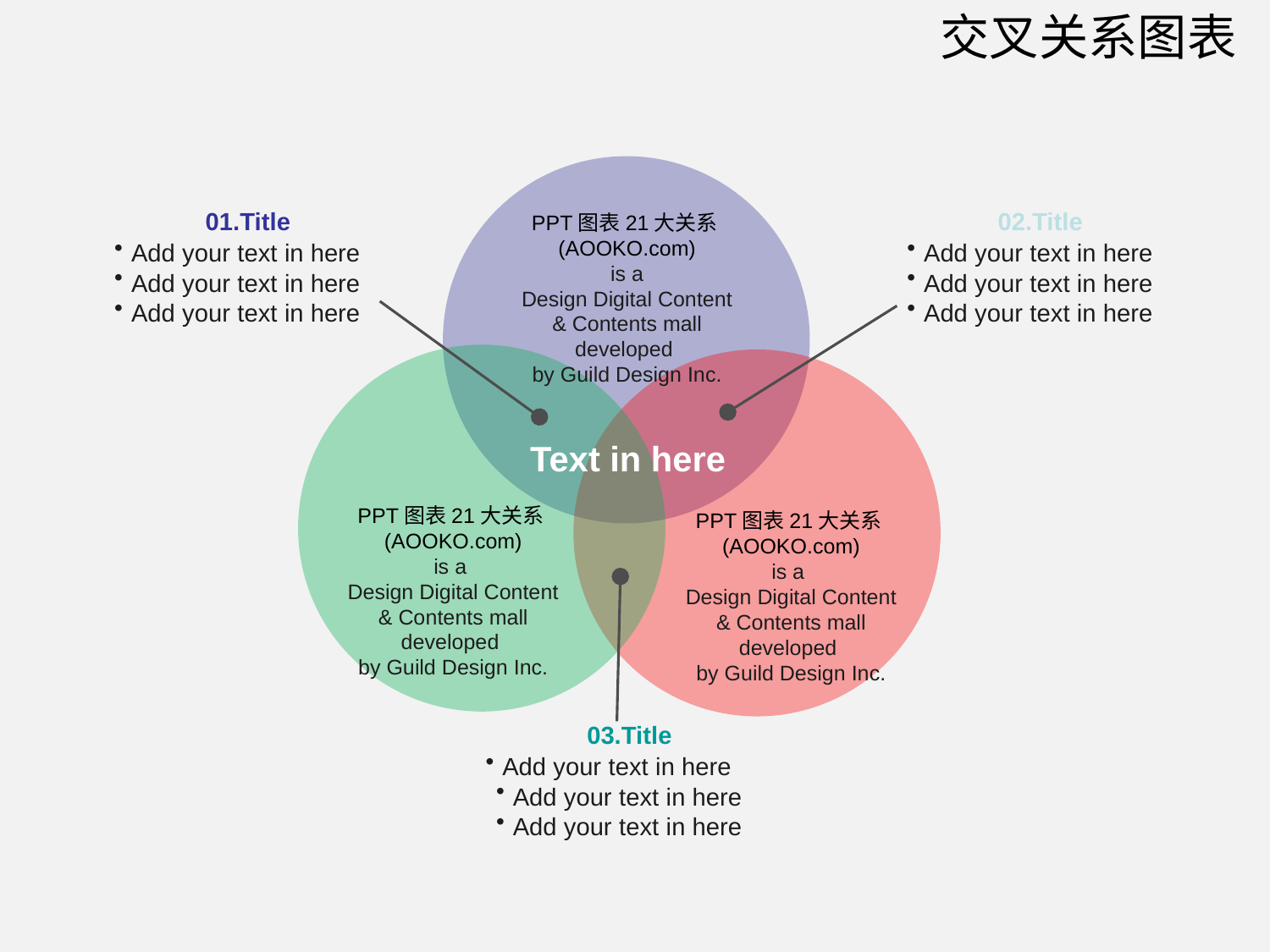

交叉关系图表

   01.Title
Add your text in here
Add your text in here
Add your text in here
   02.Title
Add your text in here
Add your text in here
Add your text in here
PPT图表21大关系(AOOKO.com)
 is a
Design Digital Content & Contents mall developed
by Guild Design Inc.

Text in here
PPT图表21大关系(AOOKO.com)
is a
Design Digital Content & Contents mall developed
by Guild Design Inc.
PPT图表21大关系(AOOKO.com)
is a
Design Digital Content & Contents mall developed
by Guild Design Inc.

   03.Title
Add your text in here
Add your text in here
Add your text in here